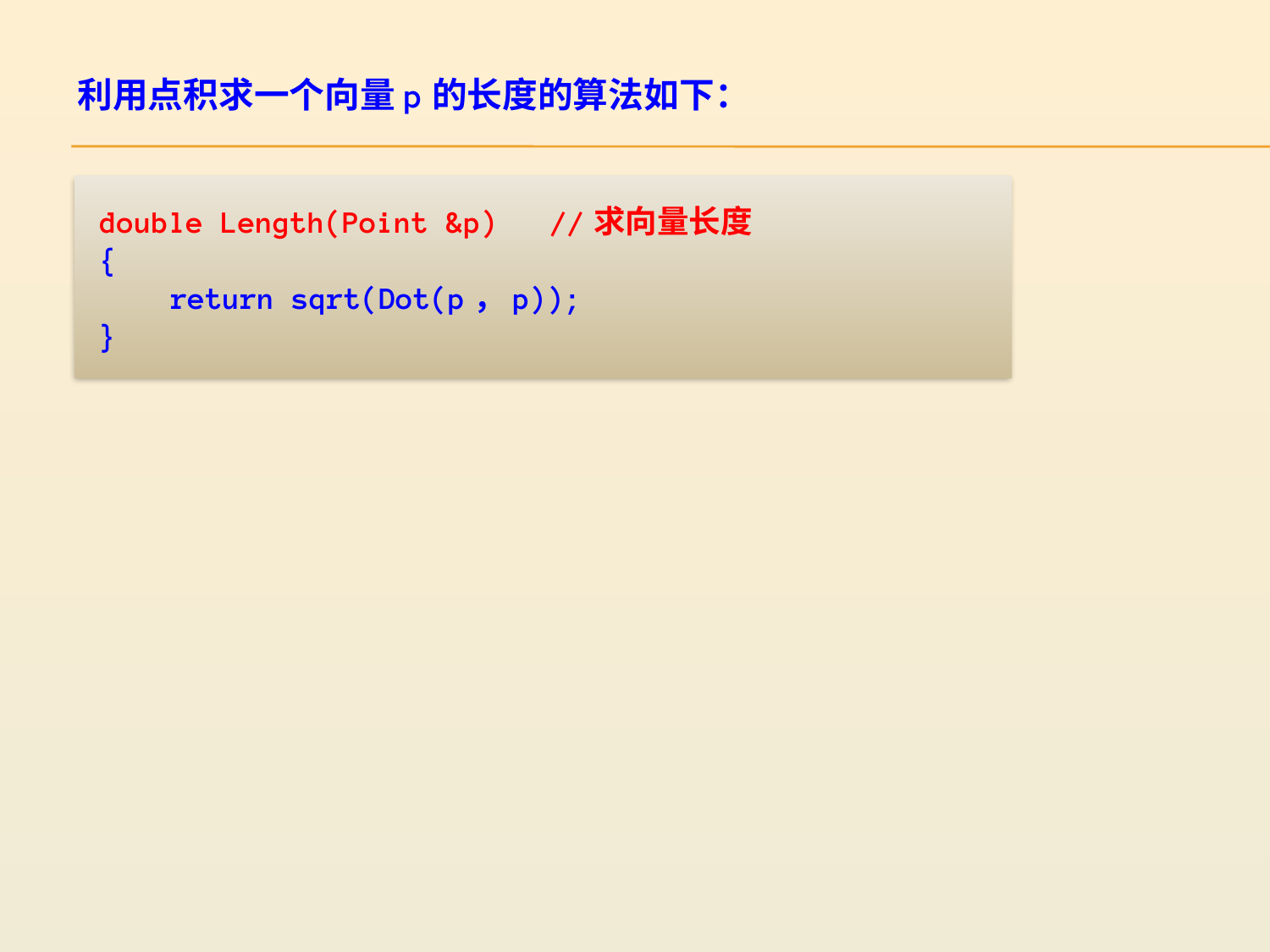

利用点积求一个向量p的长度的算法如下：
double Length(Point &p)   //求向量长度
{
　　return sqrt(Dot(p，p));
}